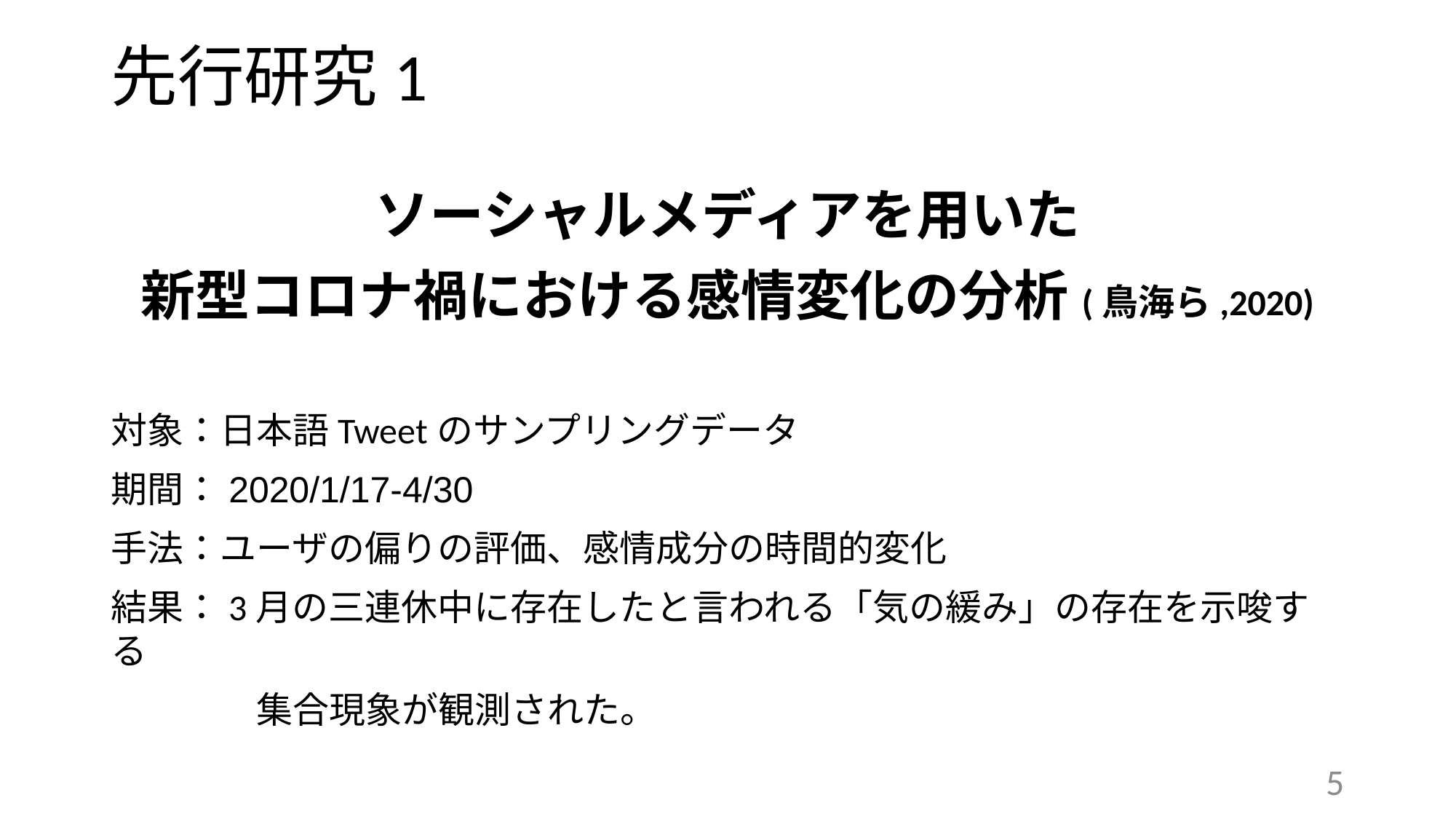

# 先行研究1
ソーシャルメディアを用いた
新型コロナ禍における感情変化の分析(鳥海ら,2020)

対象：日本語Tweetのサンプリングデータ
期間：2020/1/17-4/30
手法：ユーザの偏りの評価、感情成分の時間的変化
結果：3月の三連休中に存在したと言われる「気の緩み」の存在を示唆する
　　　　集合現象が観測された。
5